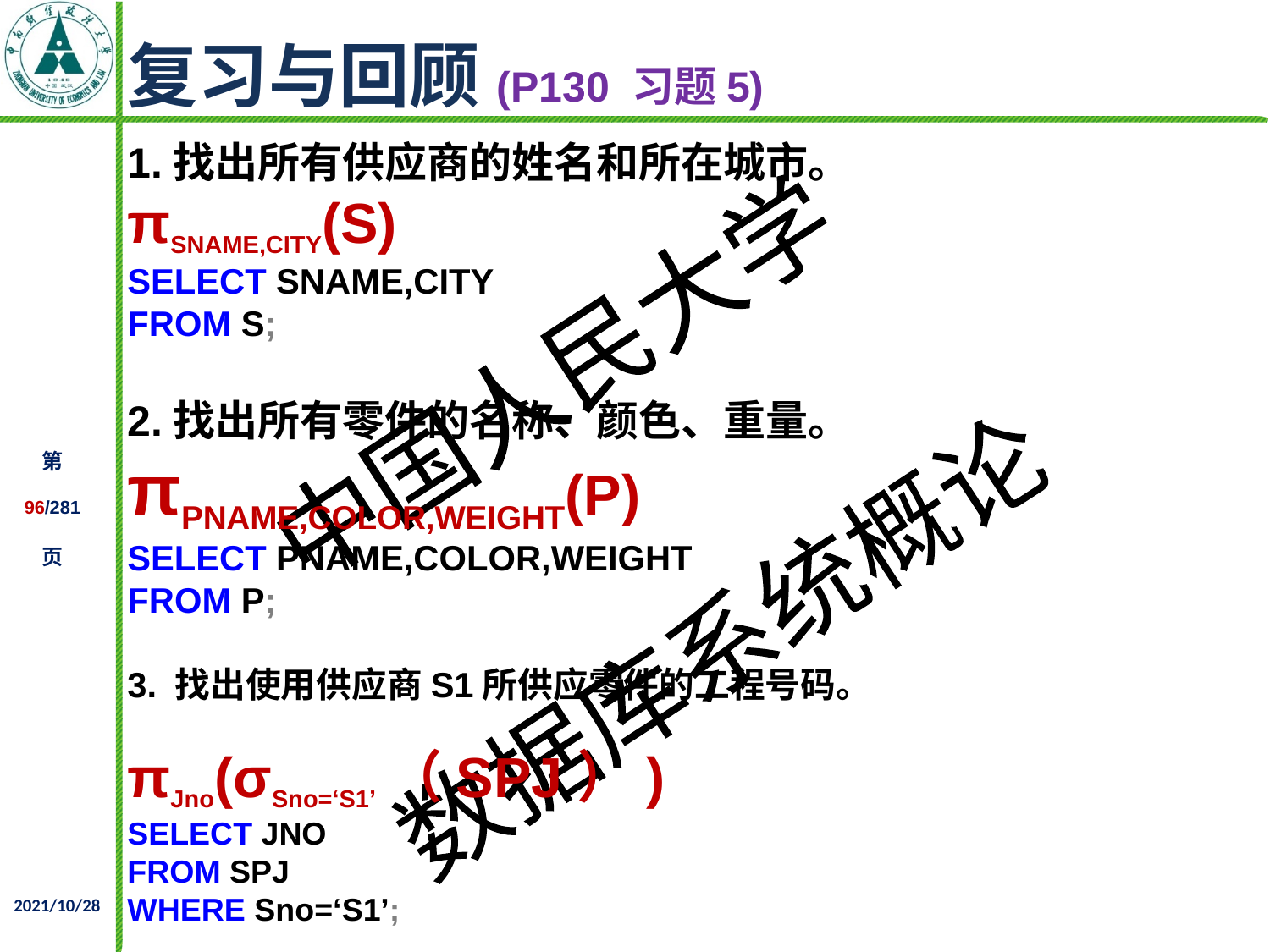

# 复习与回顾(P130 习题5)
1.找出所有供应商的姓名和所在城市。
πSNAME,CITY(S)
SELECT SNAME,CITY
FROM S;

2.找出所有零件的名称、颜色、重量。
πPNAME,COLOR,WEIGHT(P)
SELECT PNAME,COLOR,WEIGHT
FROM P;

3. 找出使用供应商S1所供应零件的工程号码。
πJno(σSno=‘S1’（SPJ）)
SELECT JNO
FROM SPJ
WHERE Sno=‘S1’;

2021/10/28